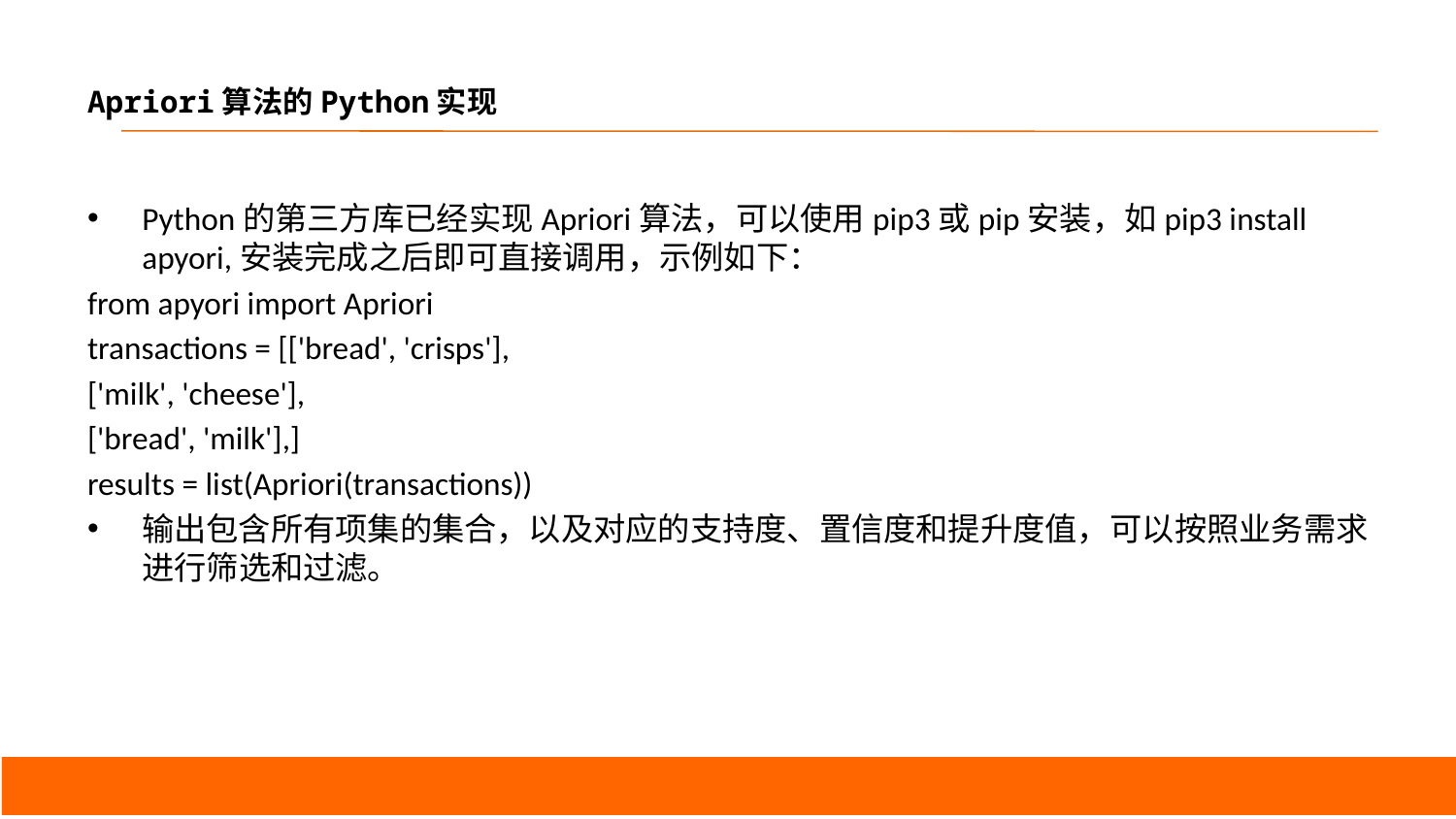

# Apriori算法的Python实现
Python的第三方库已经实现Apriori算法，可以使用pip3或pip安装，如pip3 install apyori,安装完成之后即可直接调用，示例如下：
from apyori import Apriori
transactions = [['bread', 'crisps'],
['milk', 'cheese'],
['bread', 'milk'],]
results = list(Apriori(transactions))
输出包含所有项集的集合，以及对应的支持度、置信度和提升度值，可以按照业务需求进行筛选和过滤。